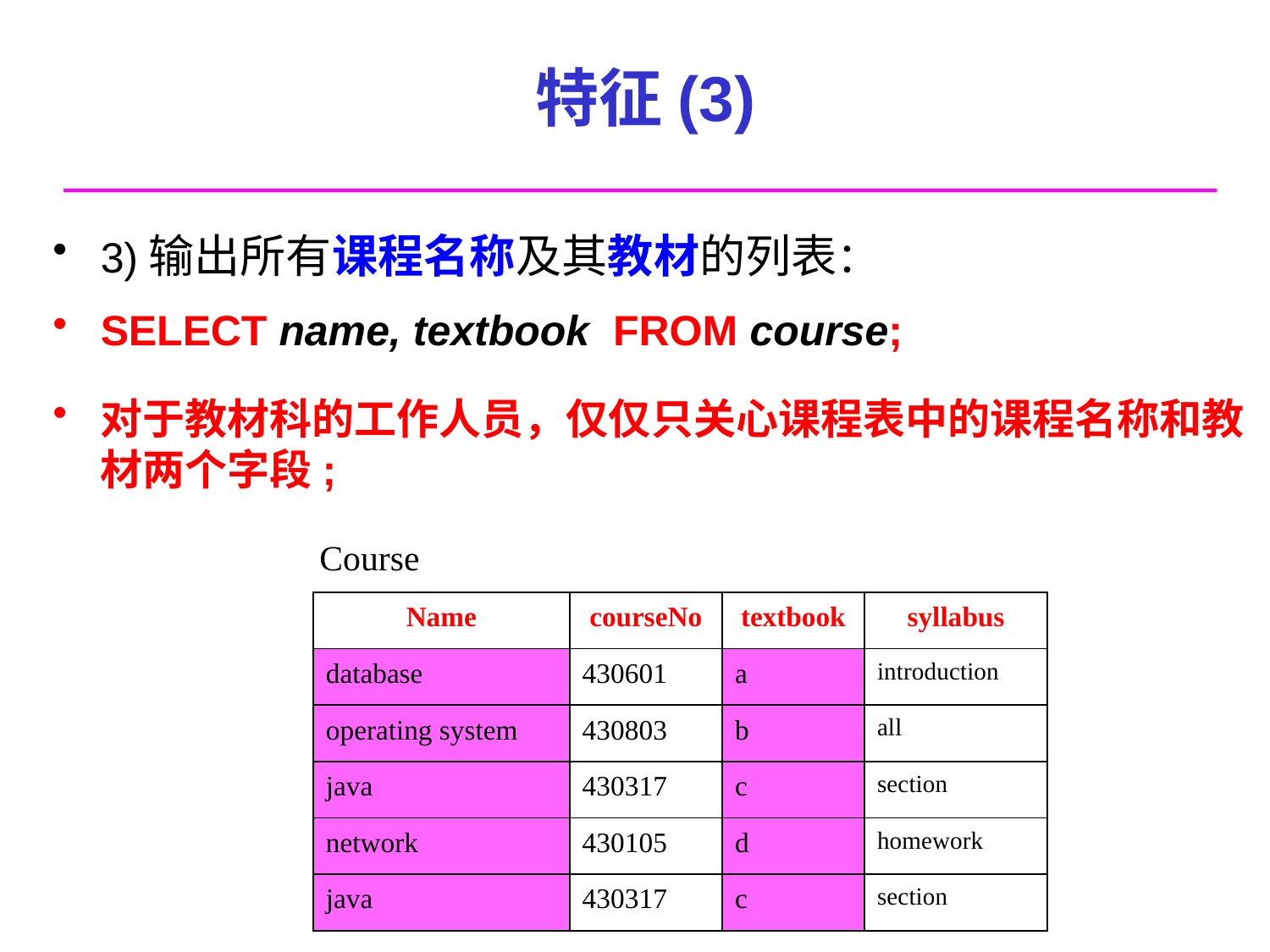

# 特征(3)
3)输出所有课程名称及其教材的列表：
SELECT name, textbook  FROM course;
对于教材科的工作人员，仅仅只关心课程表中的课程名称和教材两个字段;
Course
| Name | courseNo | textbook | syllabus |
| --- | --- | --- | --- |
| database | 430601 | a | introduction |
| operating system | 430803 | b | all |
| java | 430317 | c | section |
| network | 430105 | d | homework |
| java | 430317 | c | section |